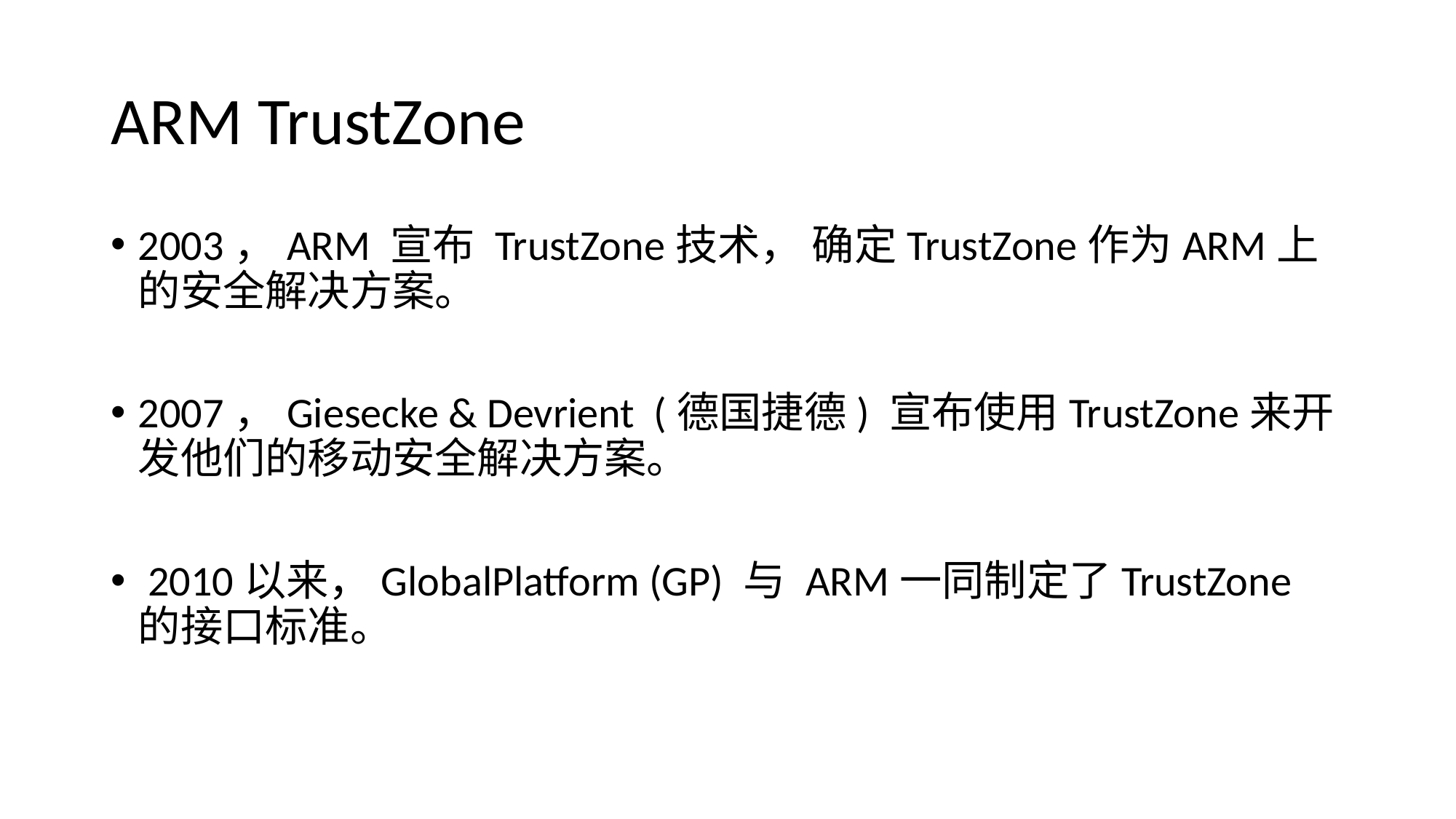

# ARM TrustZone
2003，ARM 宣布 TrustZone技术， 确定TrustZone作为ARM上的安全解决方案。

2007，Giesecke & Devrient  (德国捷德) 宣布使用TrustZone来开发他们的移动安全解决方案。

 2010以来，GlobalPlatform (GP) 与 ARM一同制定了TrustZone的接口标准。